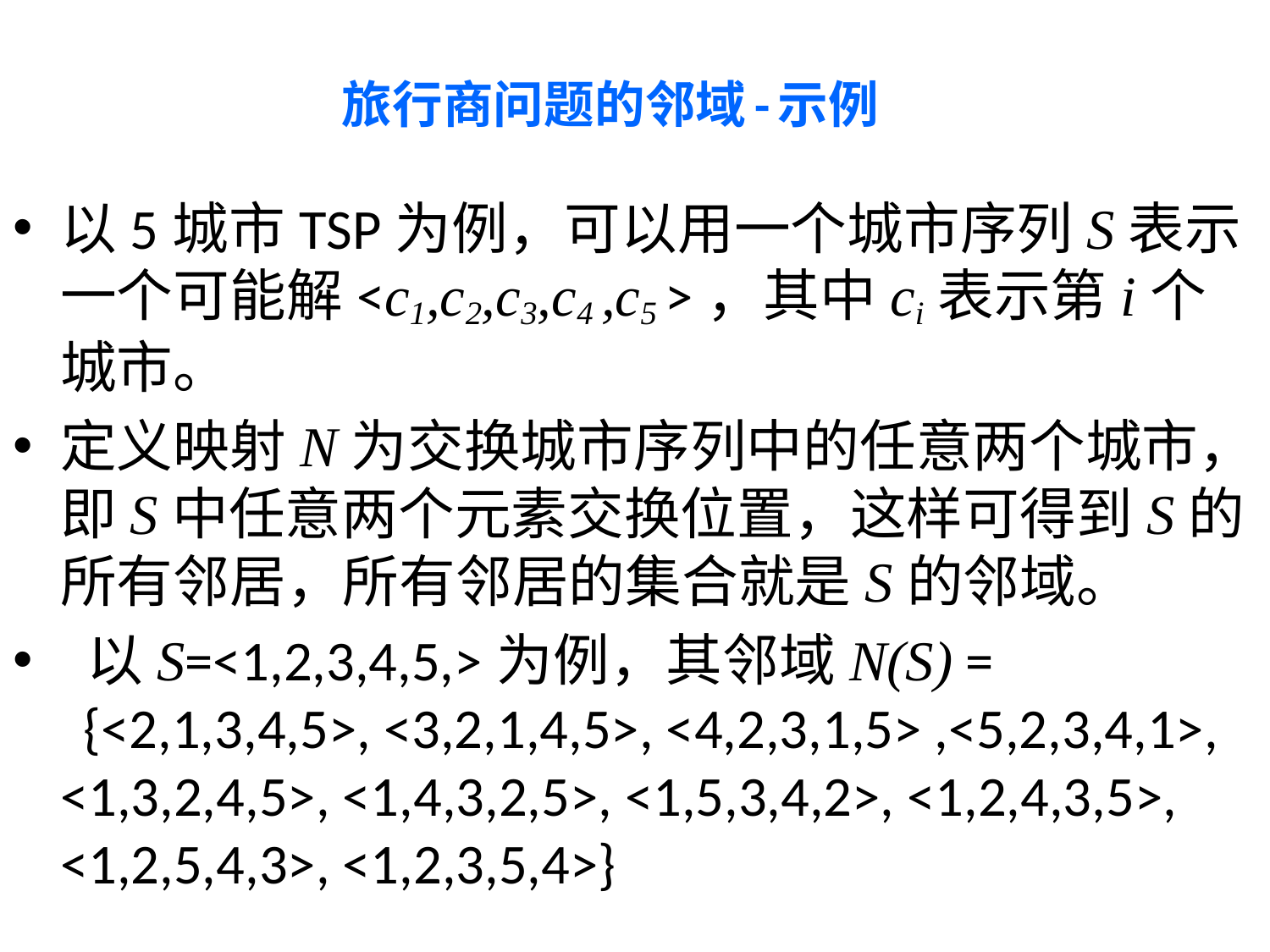

# 旅行商问题的邻域-示例
以5城市TSP为例，可以用一个城市序列S表示一个可能解<c1,c2,c3,c4 ,c5 >，其中ci表示第i个城市。
定义映射N为交换城市序列中的任意两个城市，即S中任意两个元素交换位置，这样可得到S的所有邻居，所有邻居的集合就是S的邻域。
 以S=<1,2,3,4,5,>为例，其邻域N(S) =
     {<2,1,3,4,5>, <3,2,1,4,5>, <4,2,3,1,5> ,<5,2,3,4,1>, <1,3,2,4,5>, <1,4,3,2,5>, <1,5,3,4,2>, <1,2,4,3,5>, <1,2,5,4,3>, <1,2,3,5,4>}